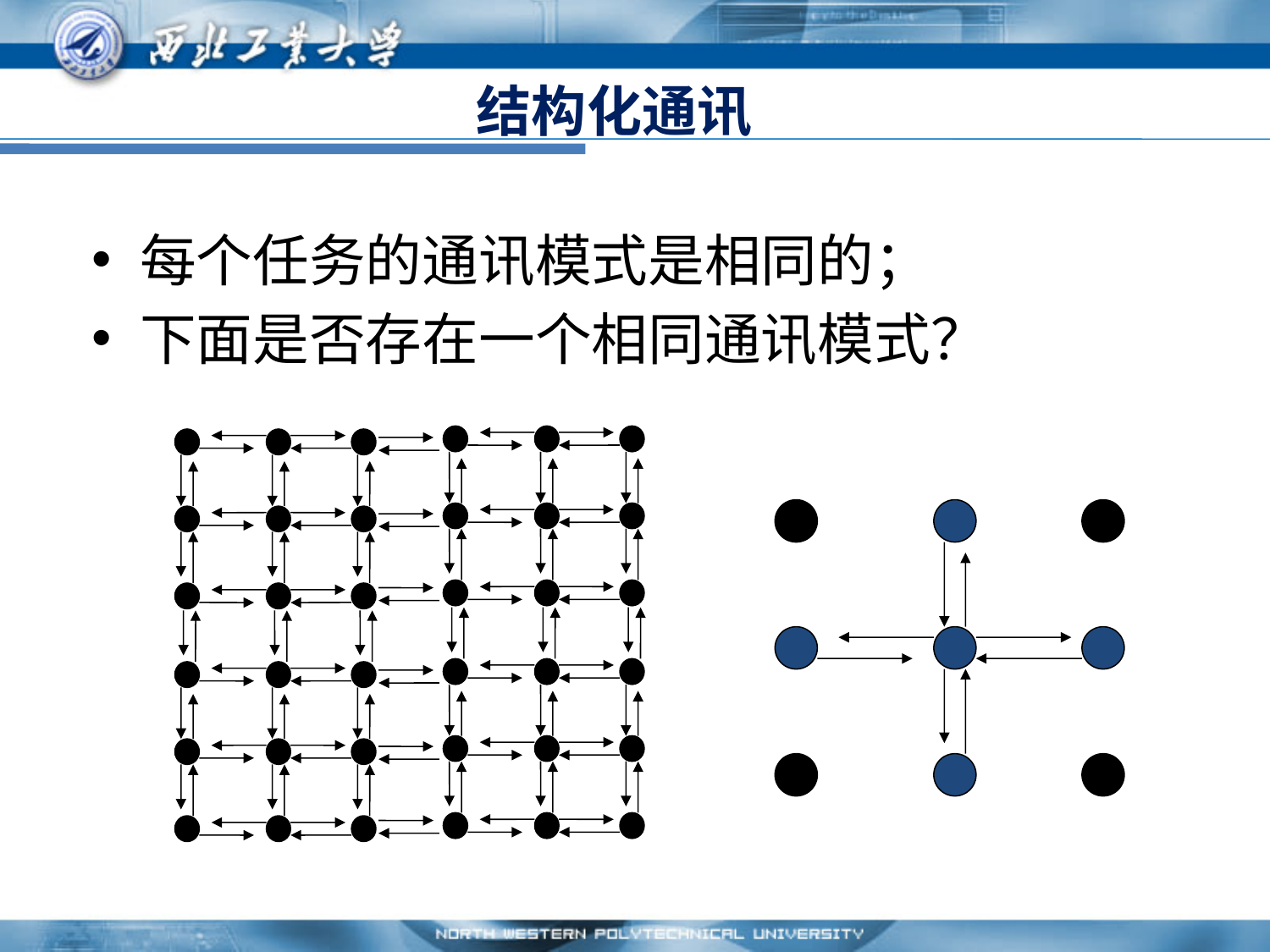

# 结构化通讯
每个任务的通讯模式是相同的；
下面是否存在一个相同通讯模式？